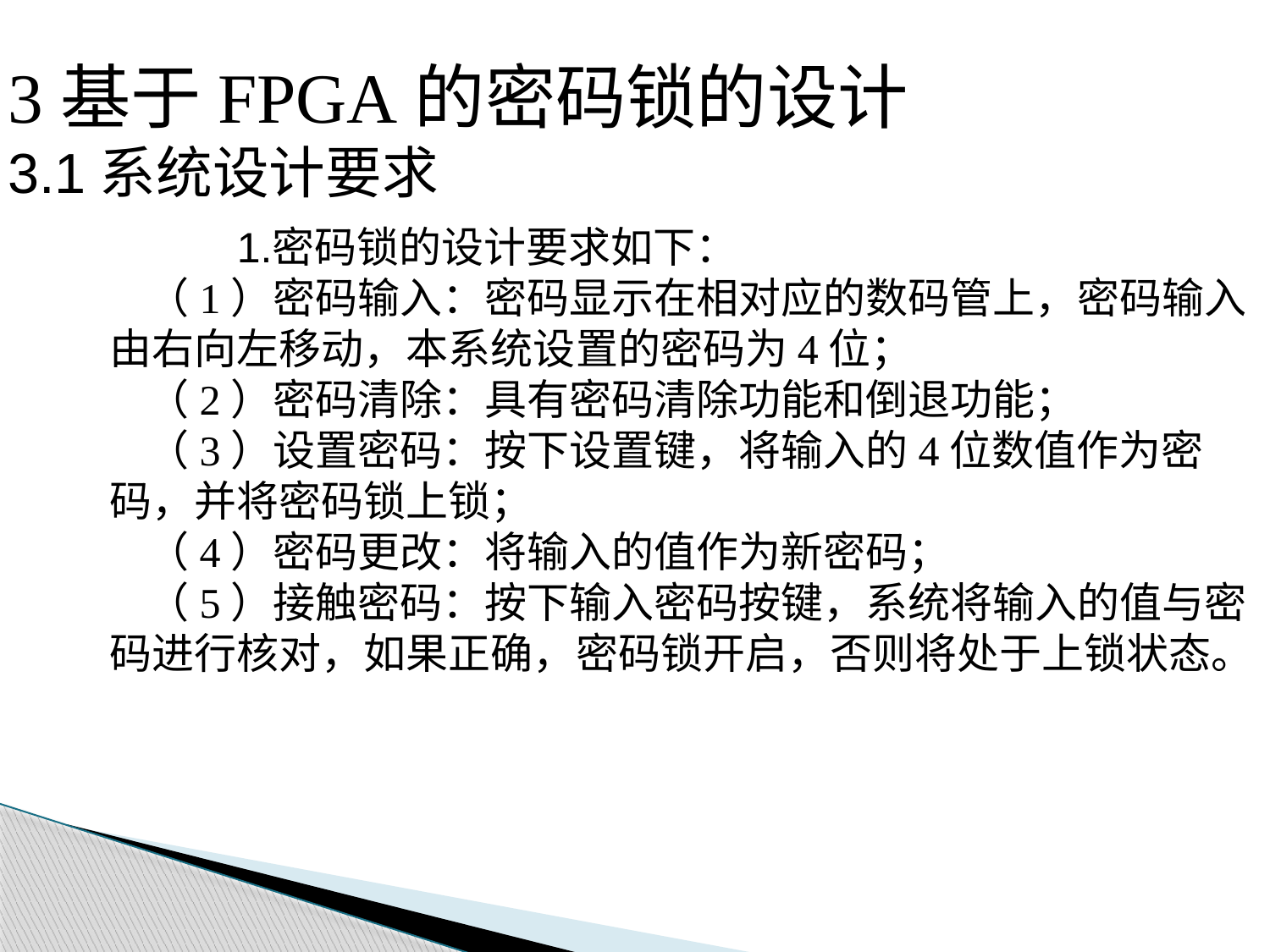

3基于FPGA的密码锁的设计
3.1系统设计要求
密码锁的设计要求如下：
（1）密码输入：密码显示在相对应的数码管上，密码输入由右向左移动，本系统设置的密码为4位；
（2）密码清除：具有密码清除功能和倒退功能；
（3）设置密码：按下设置键，将输入的4位数值作为密码，并将密码锁上锁；
（4）密码更改：将输入的值作为新密码；
（5）接触密码：按下输入密码按键，系统将输入的值与密码进行核对，如果正确，密码锁开启，否则将处于上锁状态。